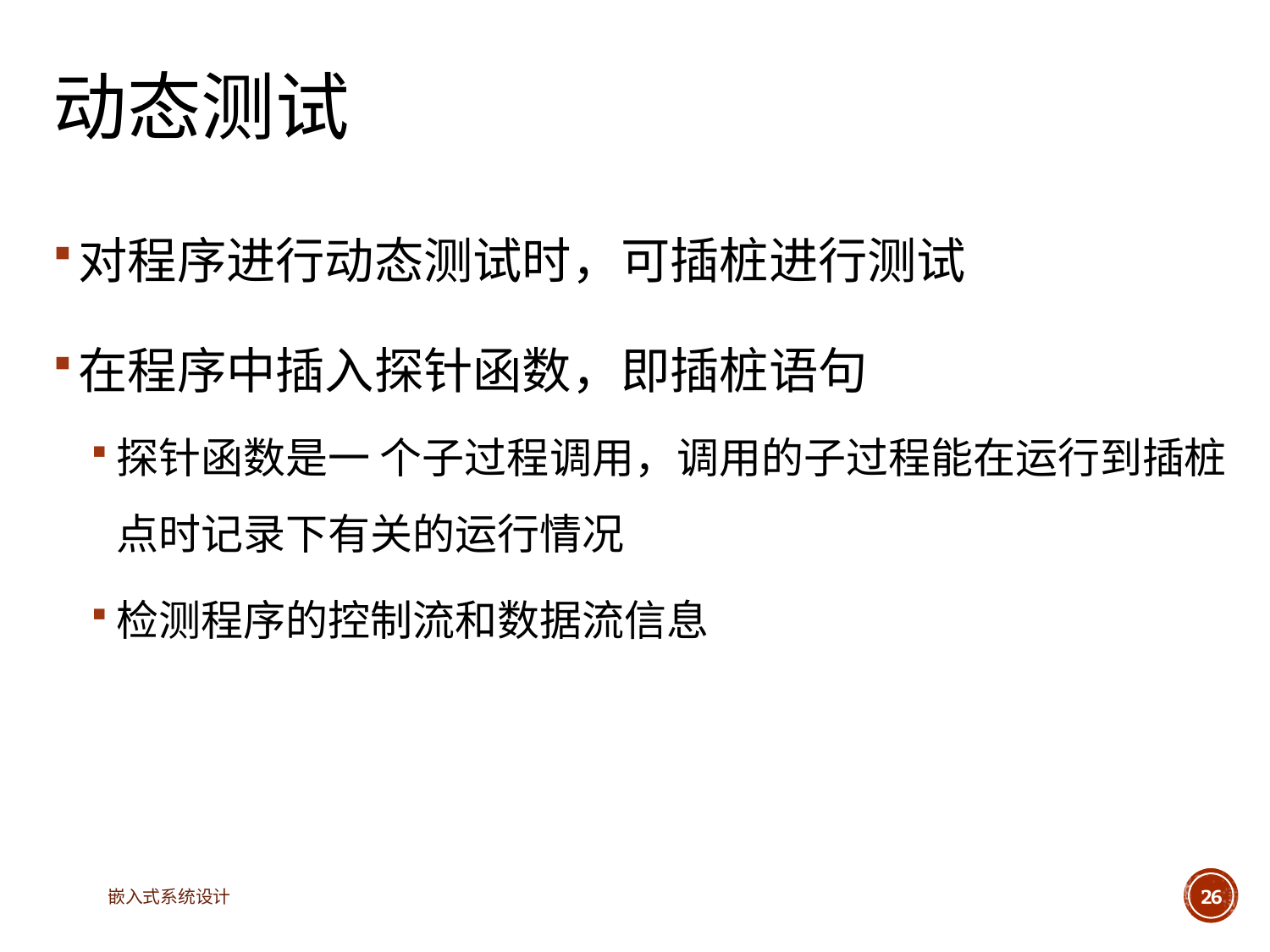

# 动态测试
对程序进行动态测试时，可插桩进行测试
在程序中插入探针函数，即插桩语句
探针函数是一 个子过程调用，调用的子过程能在运行到插桩点时记录下有关的运行情况
检测程序的控制流和数据流信息
嵌入式系统设计
26